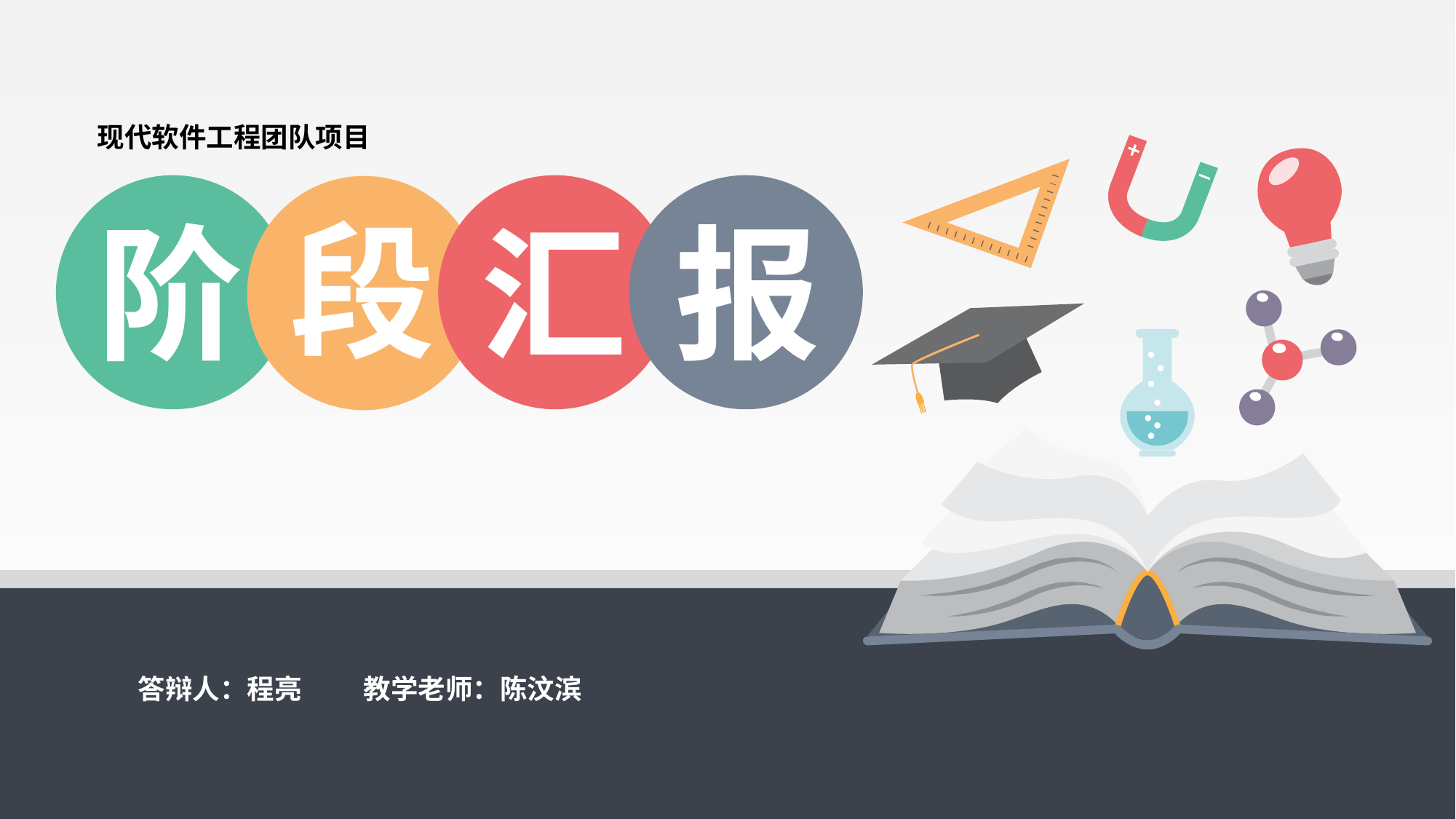

现代软件工程团队项目

段
阶
报
汇

答辩人：程亮          教学老师：陈汶滨